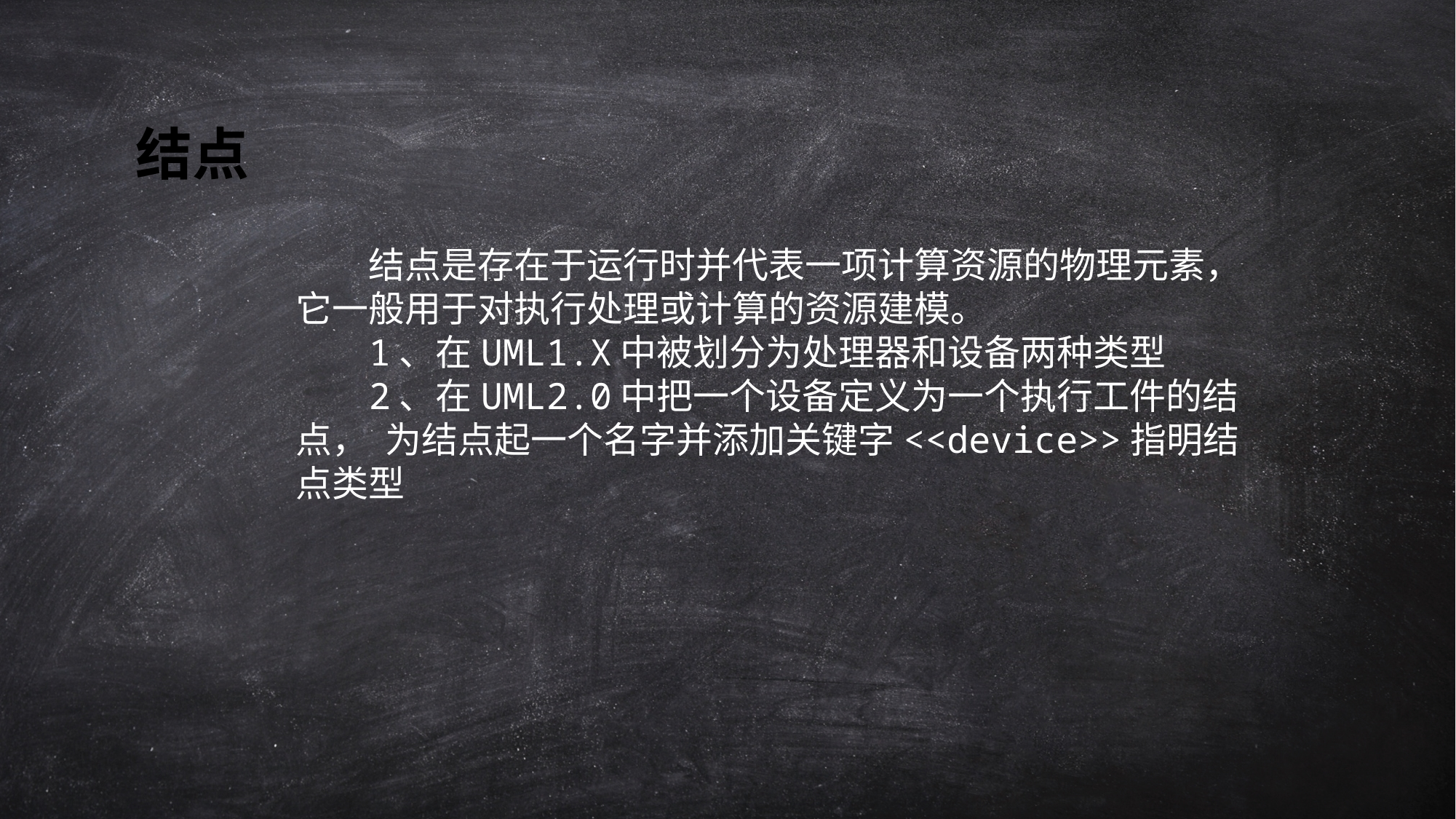

结点
结点是存在于运行时并代表一项计算资源的物理元素，它一般用于对执行处理或计算的资源建模。
1、在UML1.X中被划分为处理器和设备两种类型
2、在UML2.0中把一个设备定义为一个执行工件的结点，  为结点起一个名字并添加关键字<<device>>指明结点类型